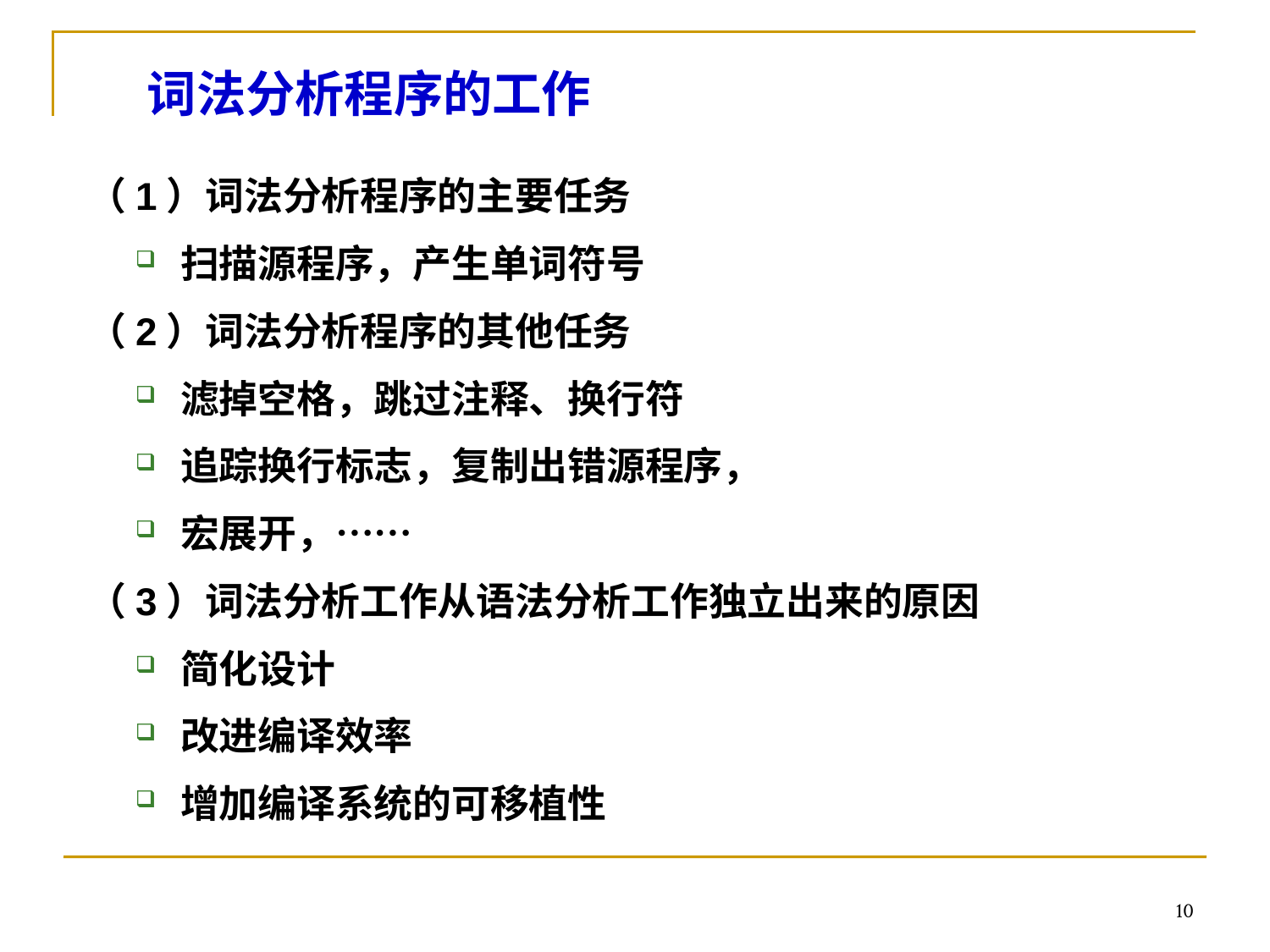

词法分析程序的工作
（1）词法分析程序的主要任务
扫描源程序，产生单词符号
（2）词法分析程序的其他任务
滤掉空格，跳过注释、换行符
追踪换行标志，复制出错源程序，
宏展开，……
（3）词法分析工作从语法分析工作独立出来的原因
简化设计
改进编译效率
增加编译系统的可移植性
10